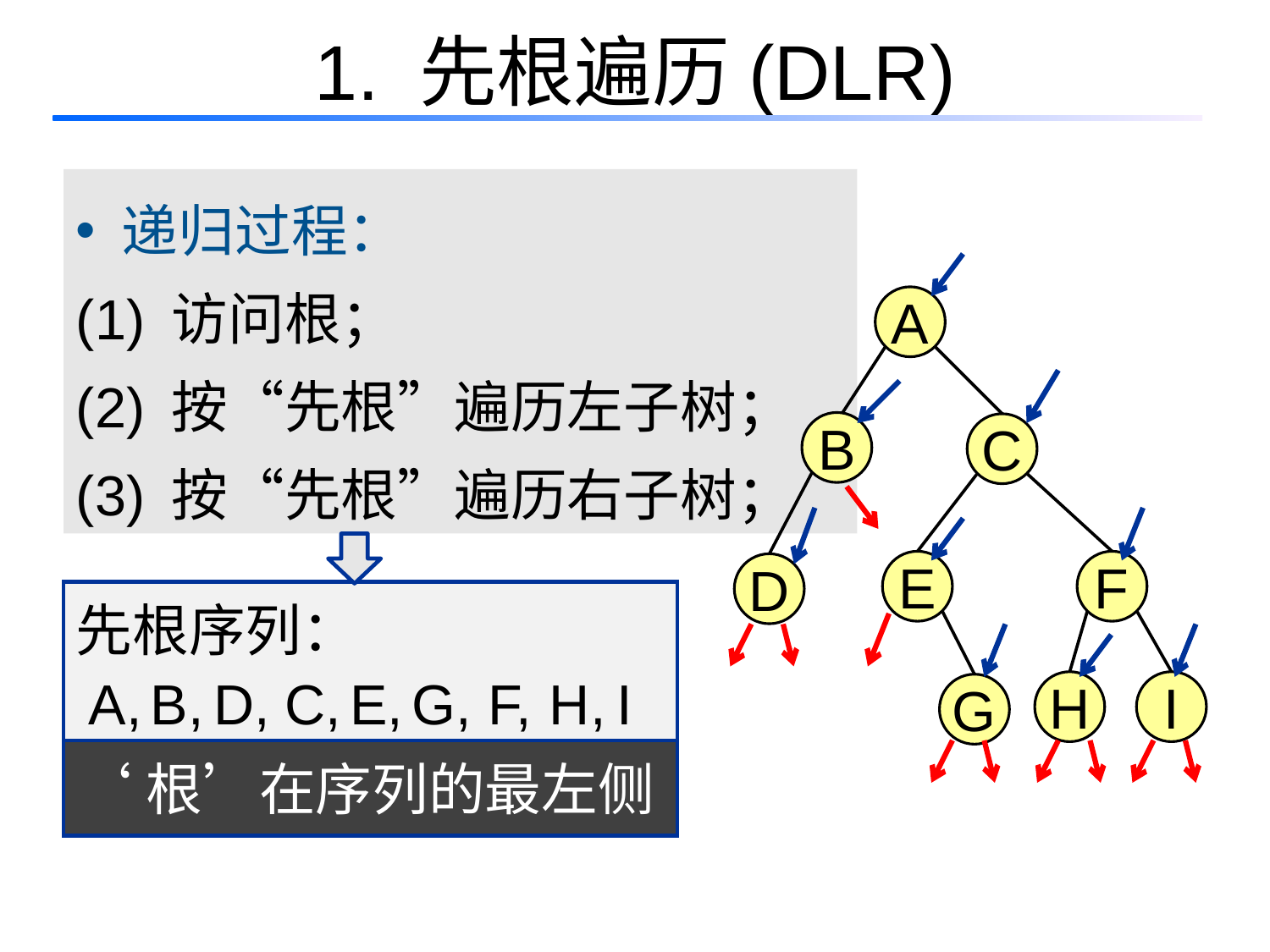

1. 先根遍历(DLR)

 递归过程：
 访问根；
 按“先根”遍历左子树；
 按“先根”遍历右子树；
A
B
C

E
F
D
先根序列：

A,
B,
D,
C,
E,
G,
F,
H,
I
H
I
G
‘根’在序列的最左侧